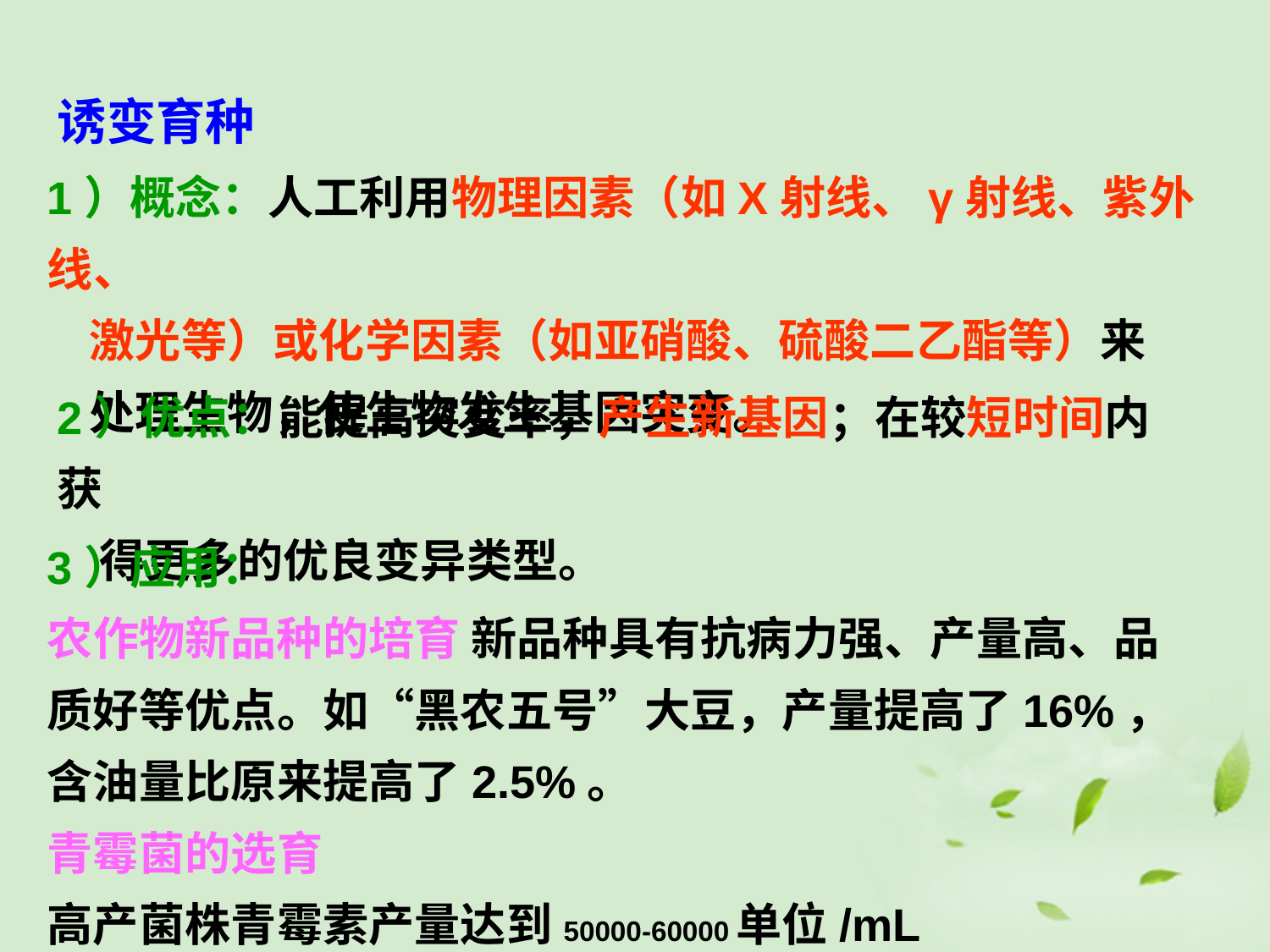

诱变育种
1）概念：人工利用物理因素（如X射线、γ射线、紫外线、
   激光等）或化学因素（如亚硝酸、硫酸二乙酯等）来
   处理生物，使生物发生基因突变。
2）优点：能提高突变率，产生新基因；在较短时间内获
   得更多的优良变异类型。
3）应用：
农作物新品种的培育 新品种具有抗病力强、产量高、品质好等优点。如“黑农五号”大豆，产量提高了16%，含油量比原来提高了2.5%。
青霉菌的选育  高产菌株青霉素产量达到50000-60000单位/mL